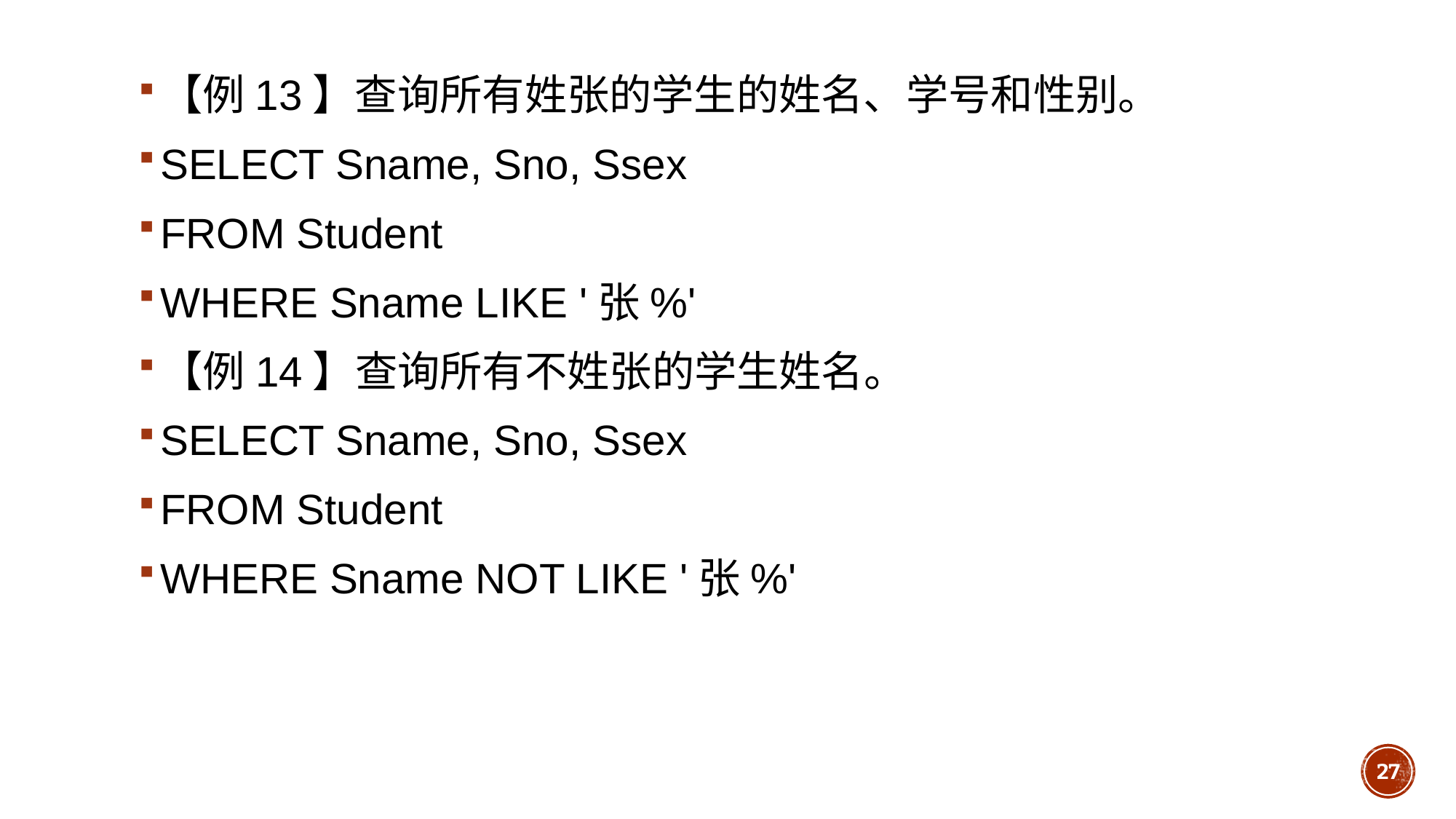

【例13】查询所有姓张的学生的姓名、学号和性别。
SELECT Sname, Sno, Ssex
FROM Student
WHERE Sname LIKE '张%'
【例14】查询所有不姓张的学生姓名。
SELECT Sname, Sno, Ssex
FROM Student
WHERE Sname NOT LIKE '张%'
27